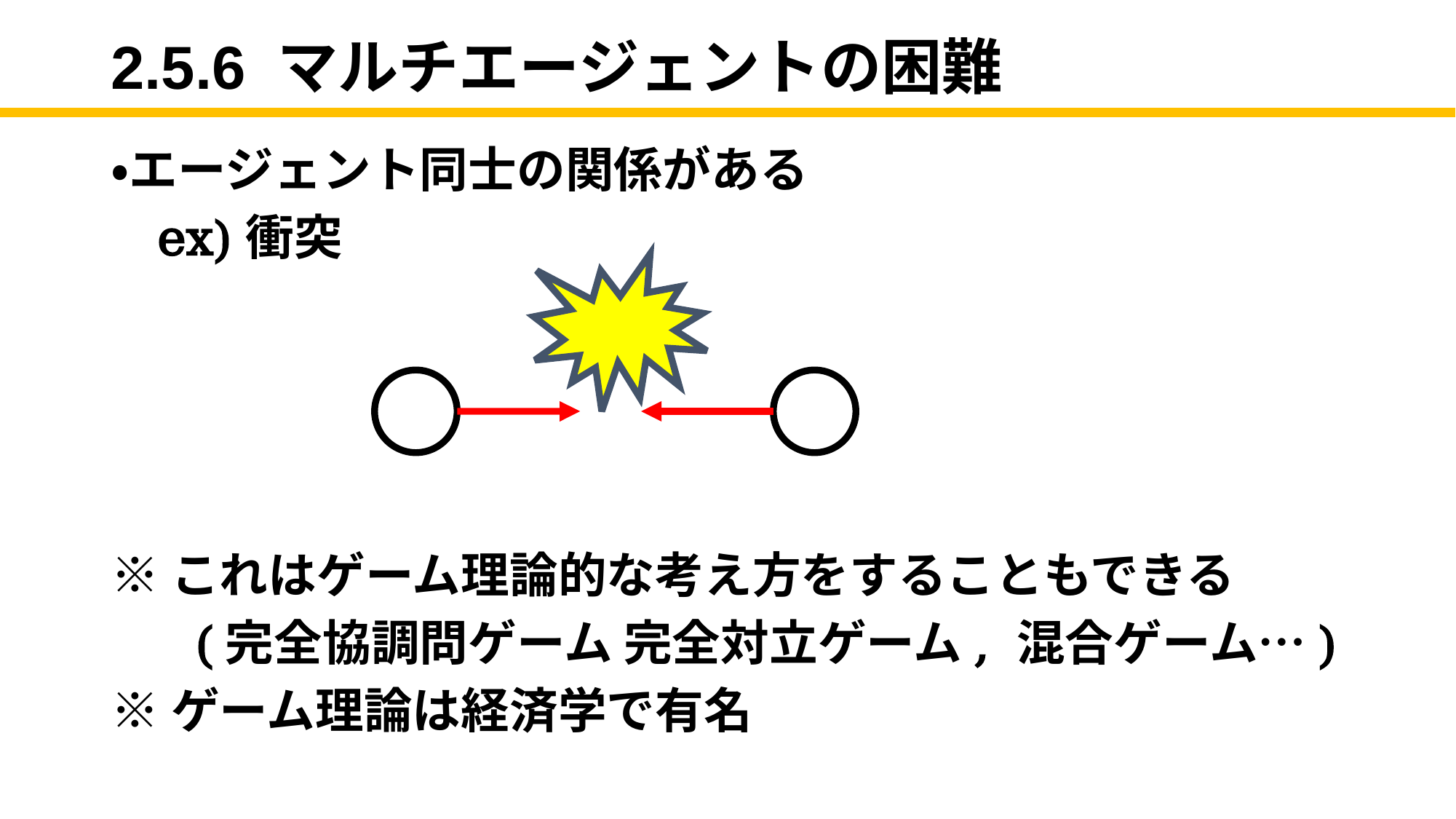

# 2.5.6 マルチエージェントの困難
・エージェント同士の関係がある
   ex)衝突

※これはゲーム理論的な考え方をすることもできる
　  (完全協調問ゲーム 完全対立ゲーム, 混合ゲーム…)
※ゲーム理論は経済学で有名